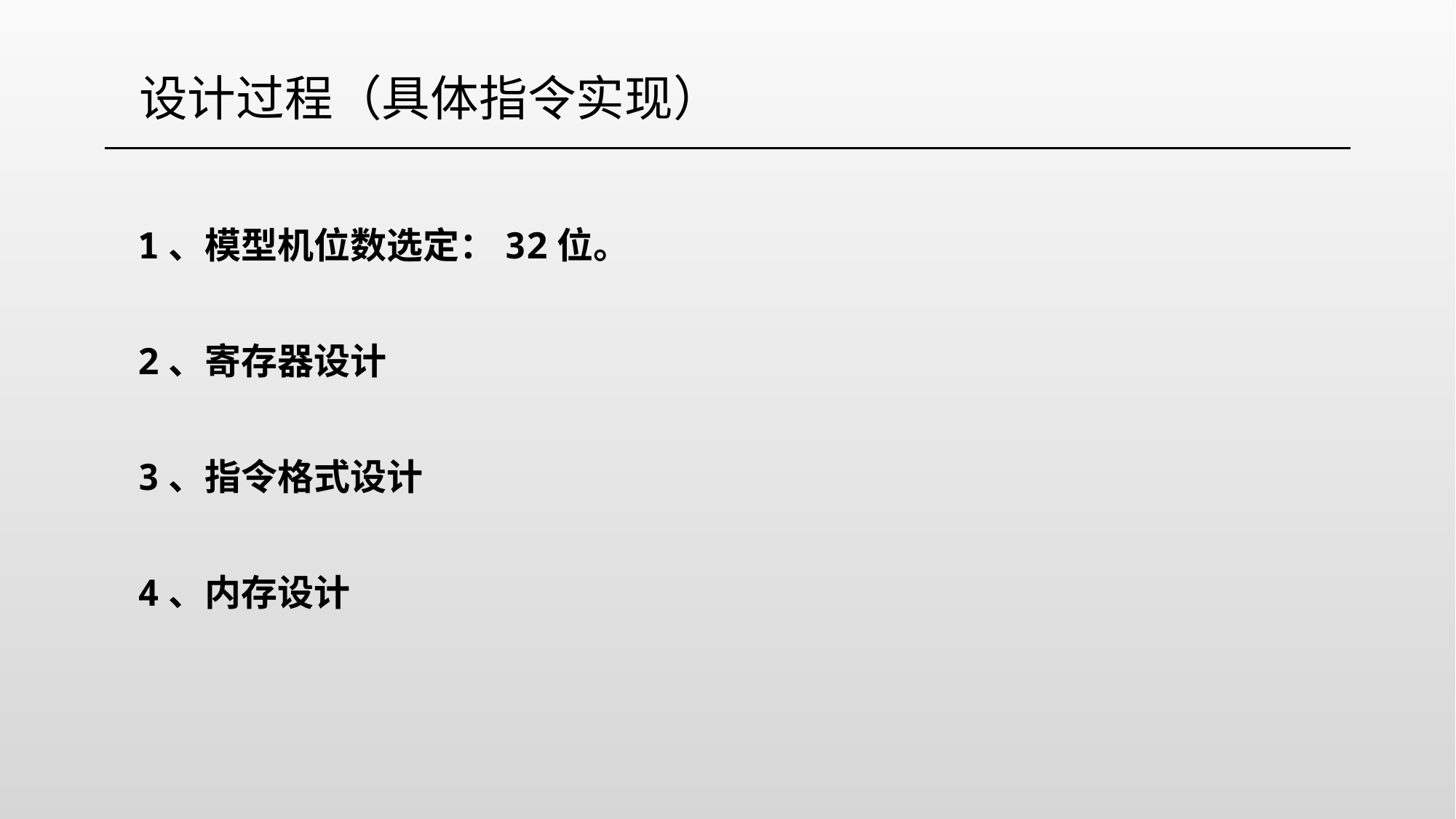

设计过程（具体指令实现）

1、模型机位数选定：32位。
2、寄存器设计
3、指令格式设计
4、内存设计